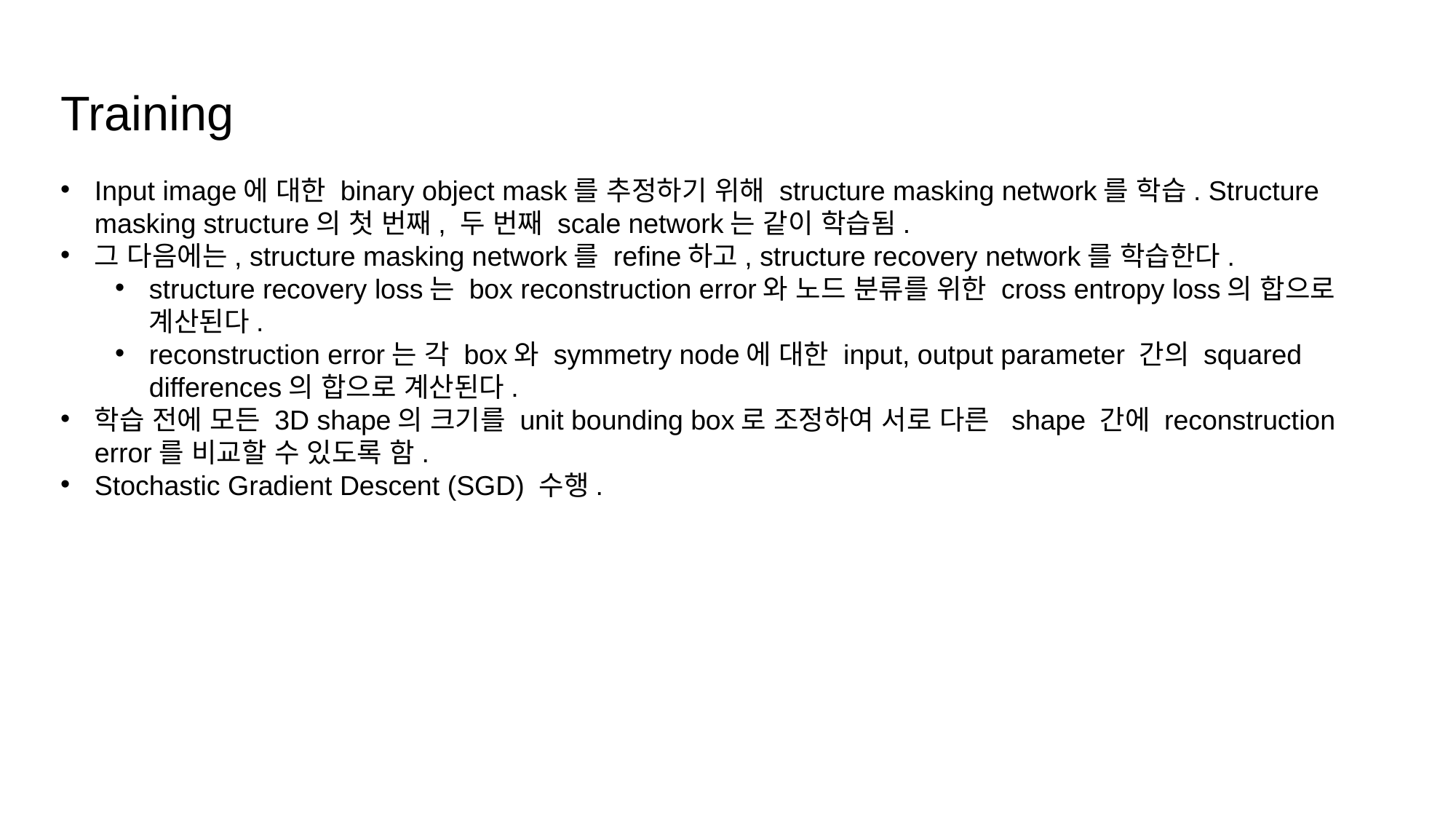

Training

Input image에 대한 binary object mask를 추정하기 위해 structure masking network를 학습. Structure masking structure의 첫 번째, 두 번째 scale network는 같이 학습됨.
그 다음에는, structure masking network를 refine하고, structure recovery network를 학습한다.
structure recovery loss는 box reconstruction error와 노드 분류를 위한 cross entropy loss의 합으로 계산된다.
reconstruction error는 각 box와 symmetry node에 대한 input, output parameter 간의 squared differences의 합으로 계산된다.
학습 전에 모든 3D shape의 크기를 unit bounding box로 조정하여 서로 다른  shape 간에 reconstruction error를 비교할 수 있도록 함.
Stochastic Gradient Descent (SGD) 수행.